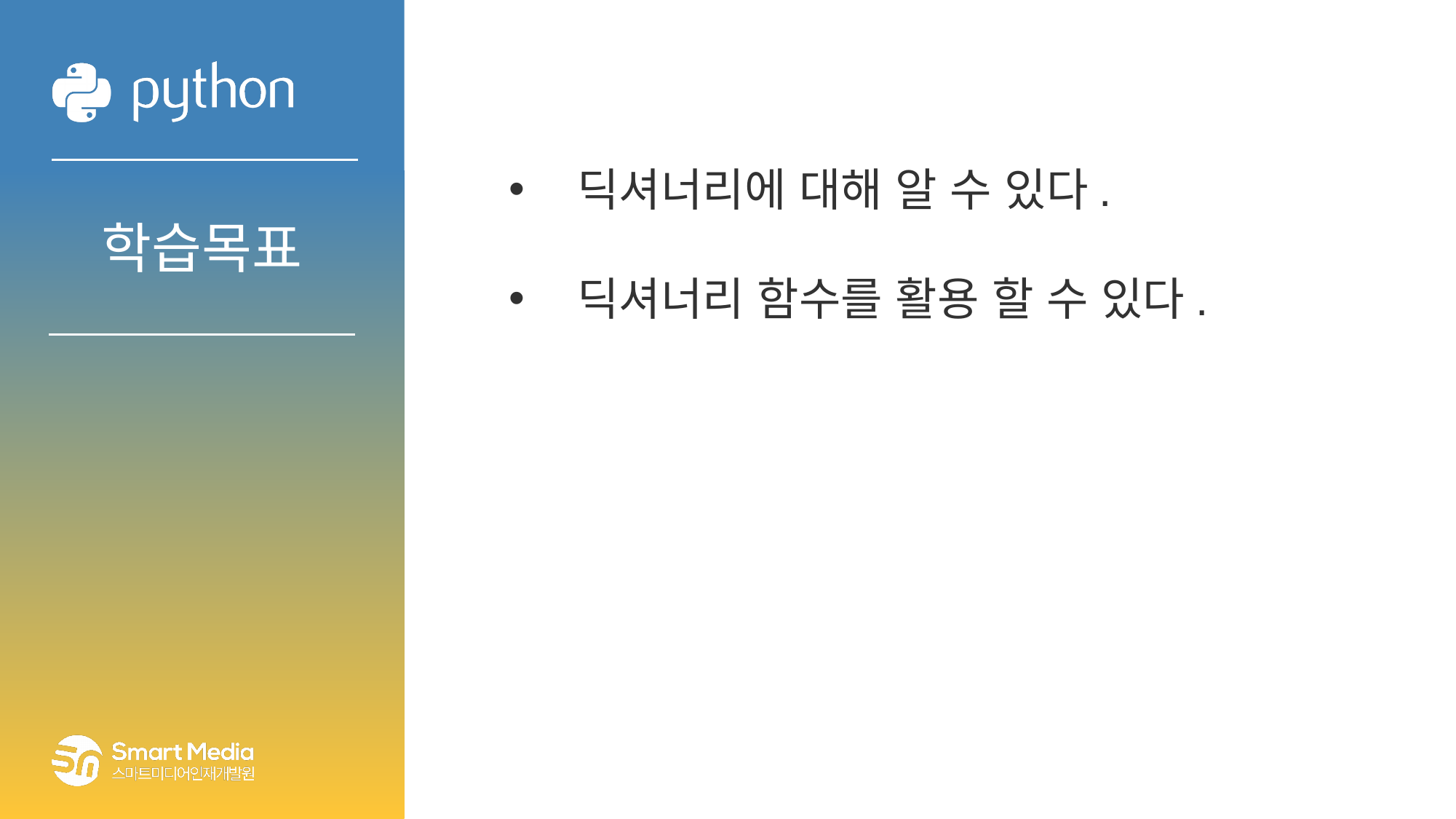

딕셔너리에 대해 알 수 있다.

딕셔너리 함수를 활용 할 수 있다.
학습목표